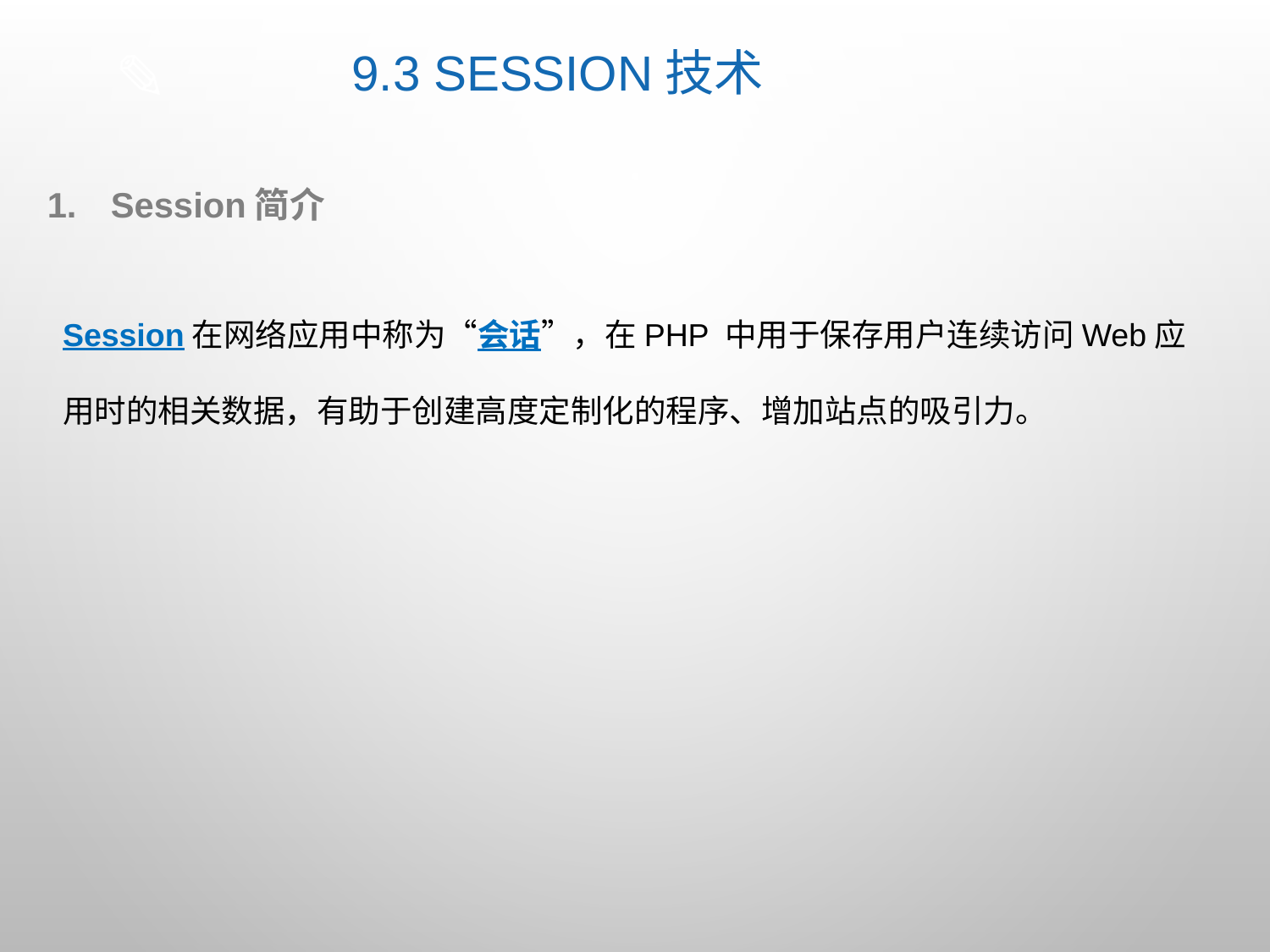

# 9.3 Session技术
Session简介
Session在网络应用中称为“会话”，在PHP 中用于保存用户连续访问Web应用时的相关数据，有助于创建高度定制化的程序、增加站点的吸引力。